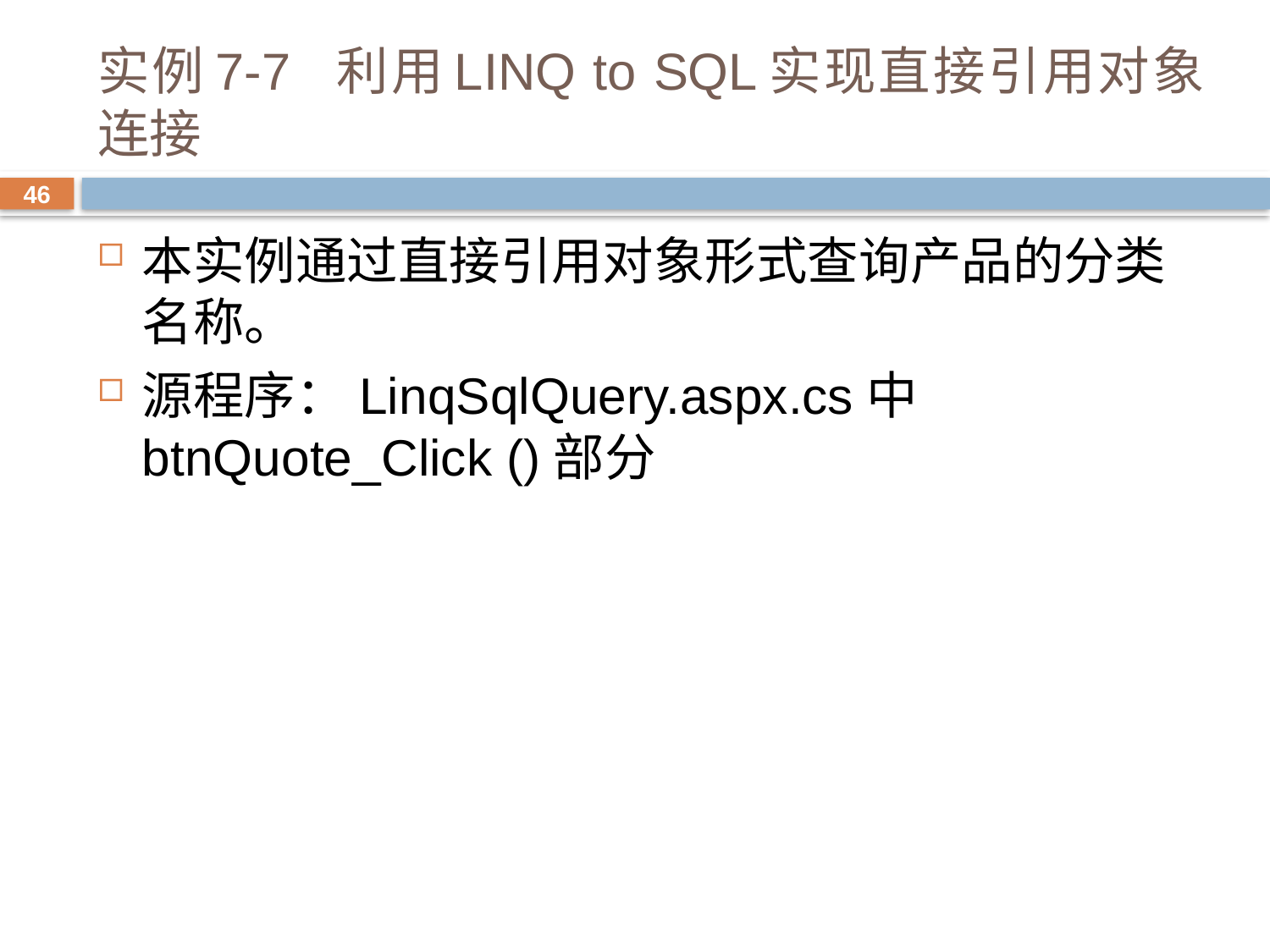

# 实例7-7  利用LINQ to SQL实现直接引用对象连接
46
本实例通过直接引用对象形式查询产品的分类名称。
源程序：LinqSqlQuery.aspx.cs中btnQuote_Click ()部分